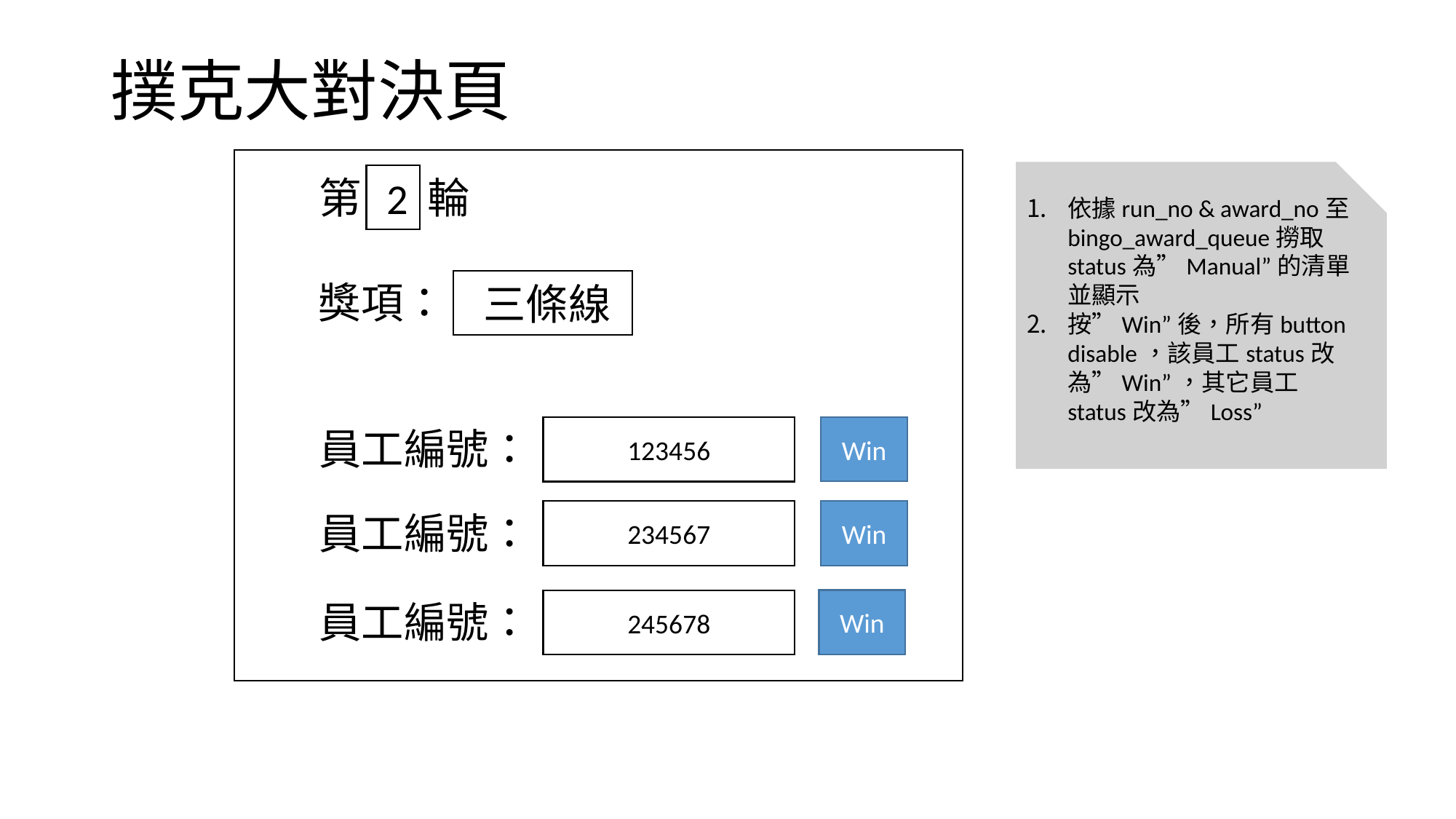

# 撲克大對決頁

依據run_no & award_no至bingo_award_queue撈取status為”Manual”的清單並顯示
按”Win”後，所有button disable，該員工status改為”Win”，其它員工status改為”Loss”
 2
第       輪
獎項：
 三條線
員工編號：
123456
Win
員工編號：
234567
Win
員工編號：
245678
Win